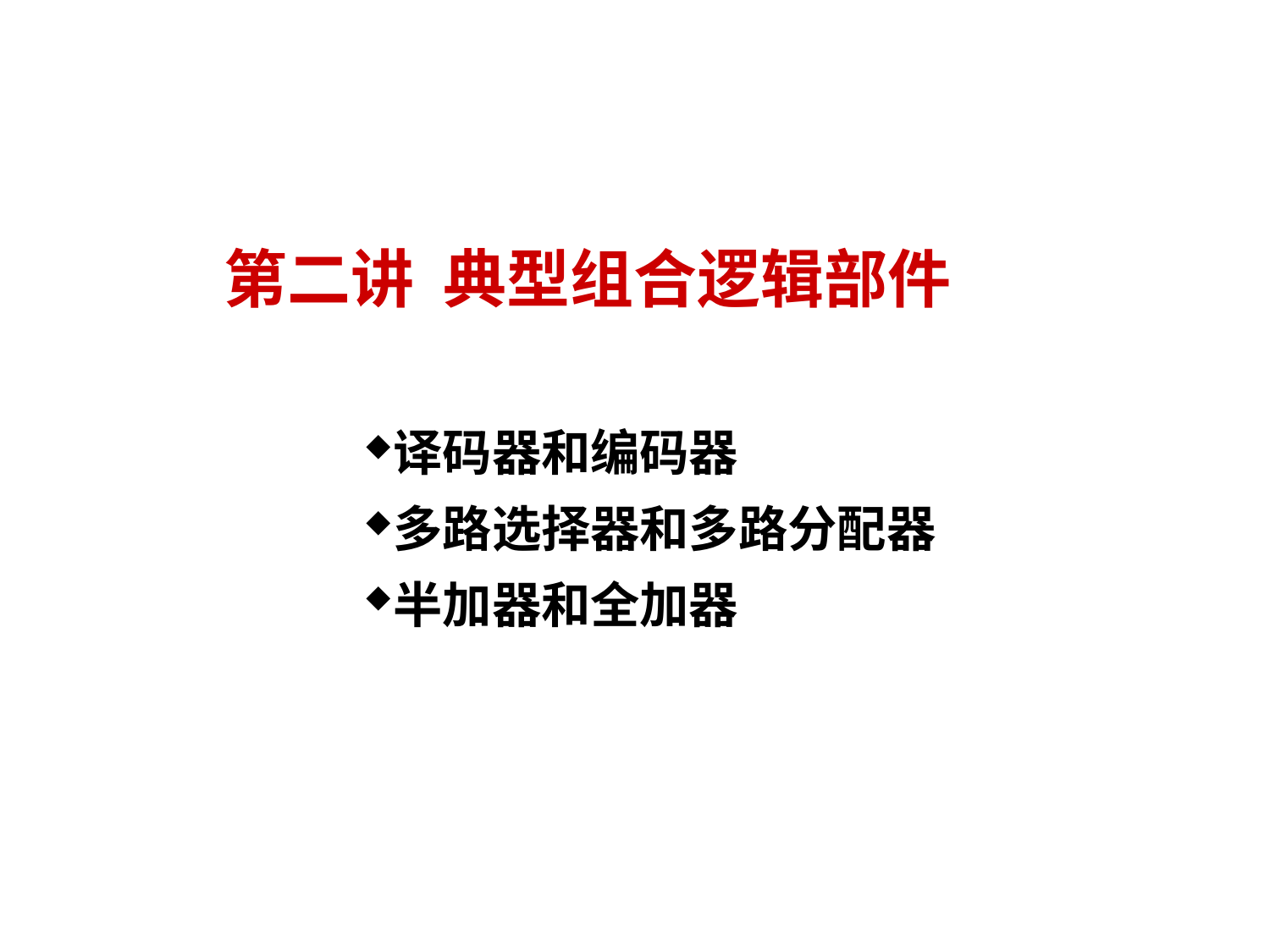

# 第二讲  典型组合逻辑部件
译码器和编码器
多路选择器和多路分配器
半加器和全加器
17